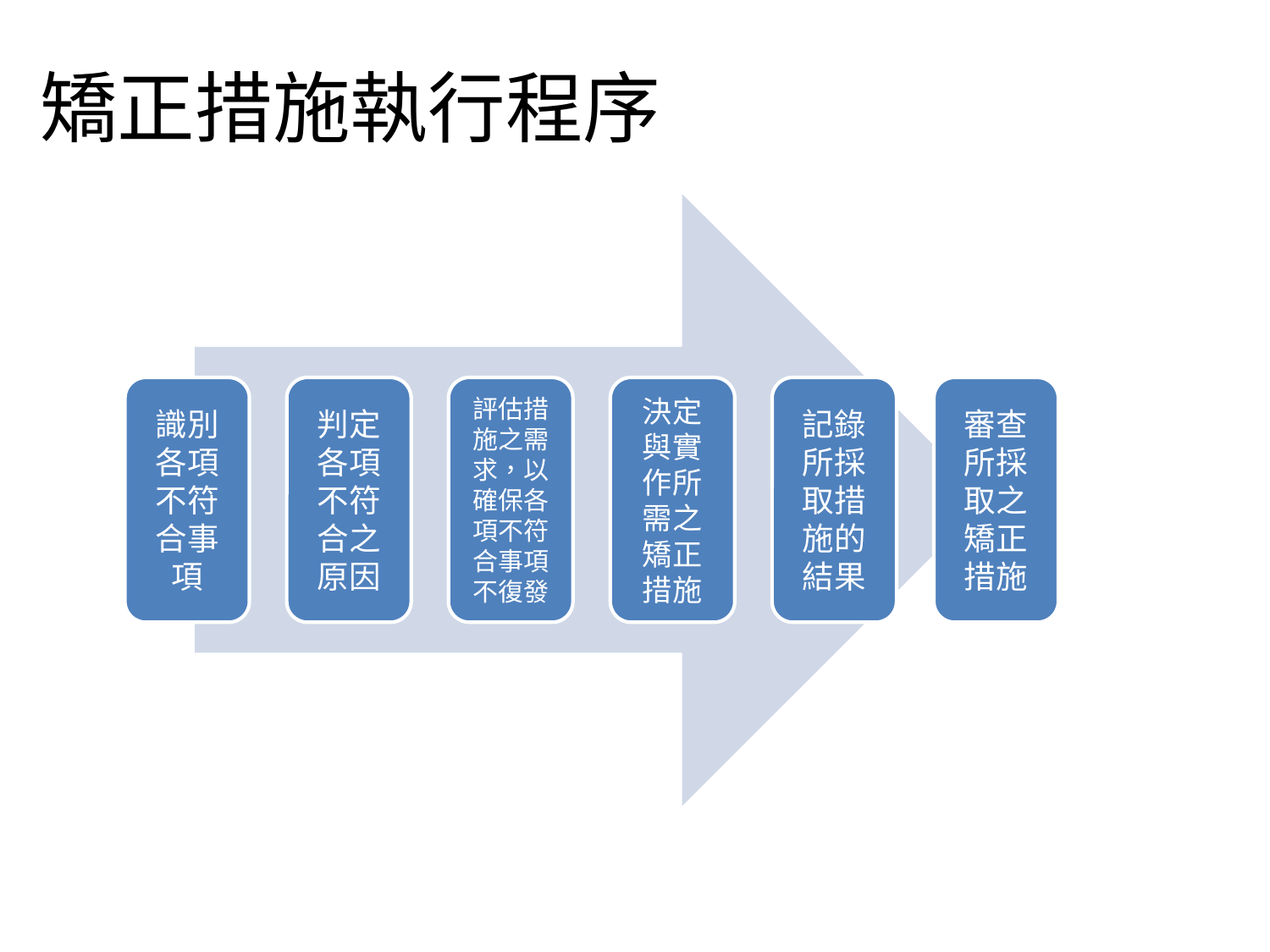

# 矯正措施執行程序
識別各項不符合事項
判定各項不符合之原因
評估措施之需求，以確保各項不符合事項不復發
決定與實作所需之矯正措施
審查所採取之矯正措施
記錄所採取措施的結果